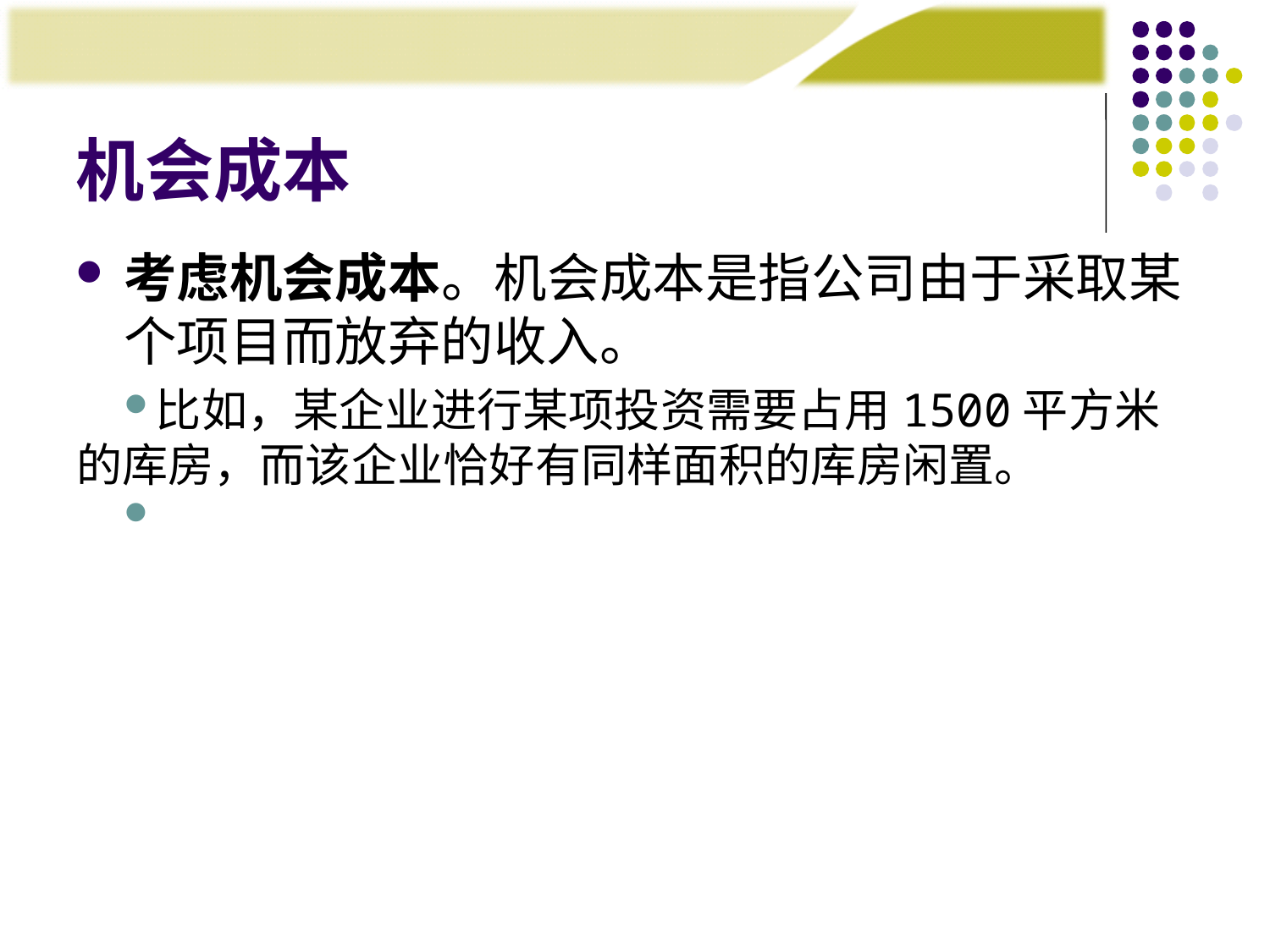

# 机会成本
考虑机会成本。机会成本是指公司由于采取某个项目而放弃的收入。
比如，某企业进行某项投资需要占用1500平方米的库房，而该企业恰好有同样面积的库房闲置。